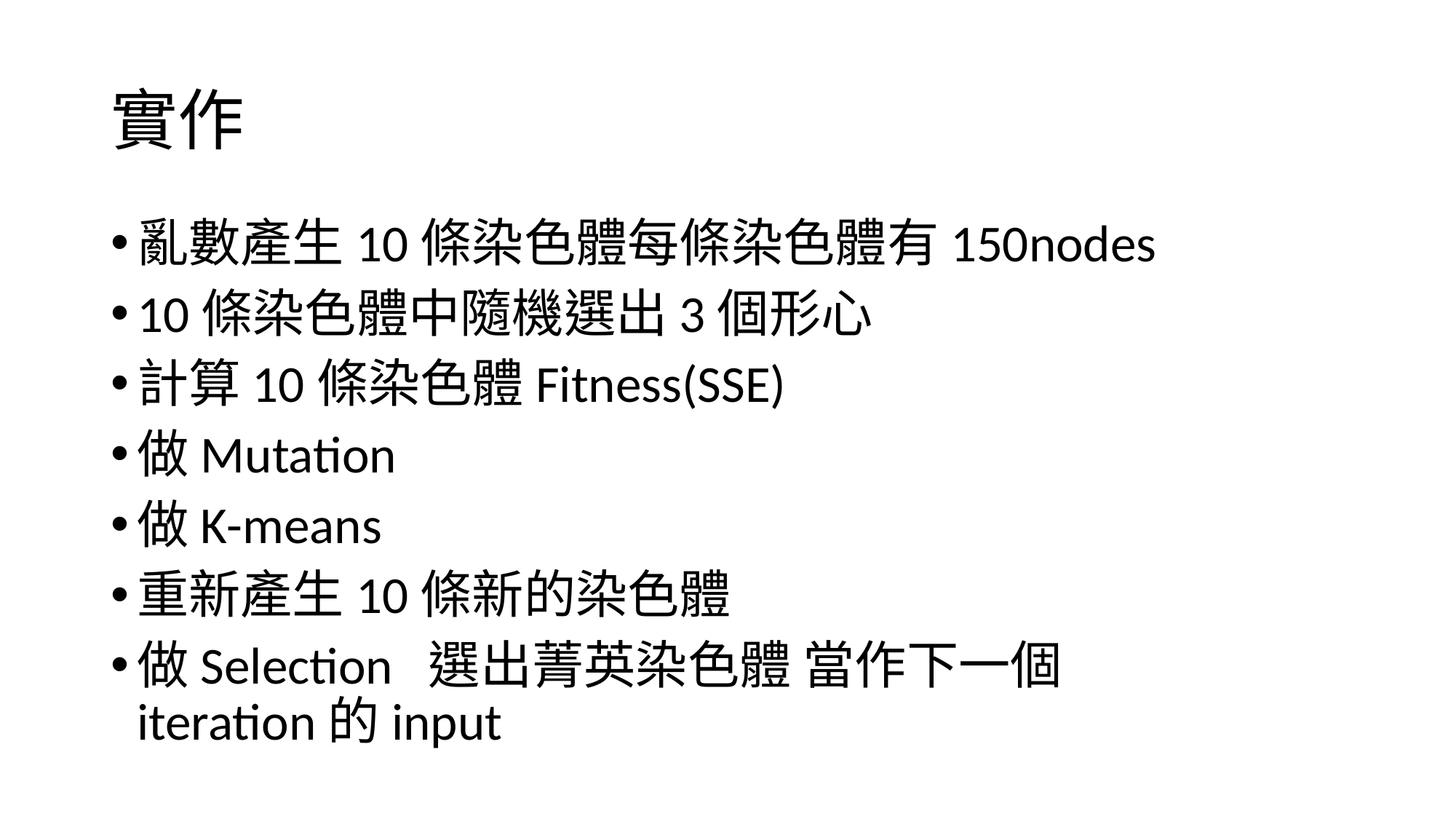

# 實作
亂數產生10條染色體每條染色體有150nodes
10條染色體中隨機選出3個形心
計算10條染色體Fitness(SSE)
做Mutation
做K-means
重新產生10條新的染色體
做Selection  選出菁英染色體 當作下一個iteration的input